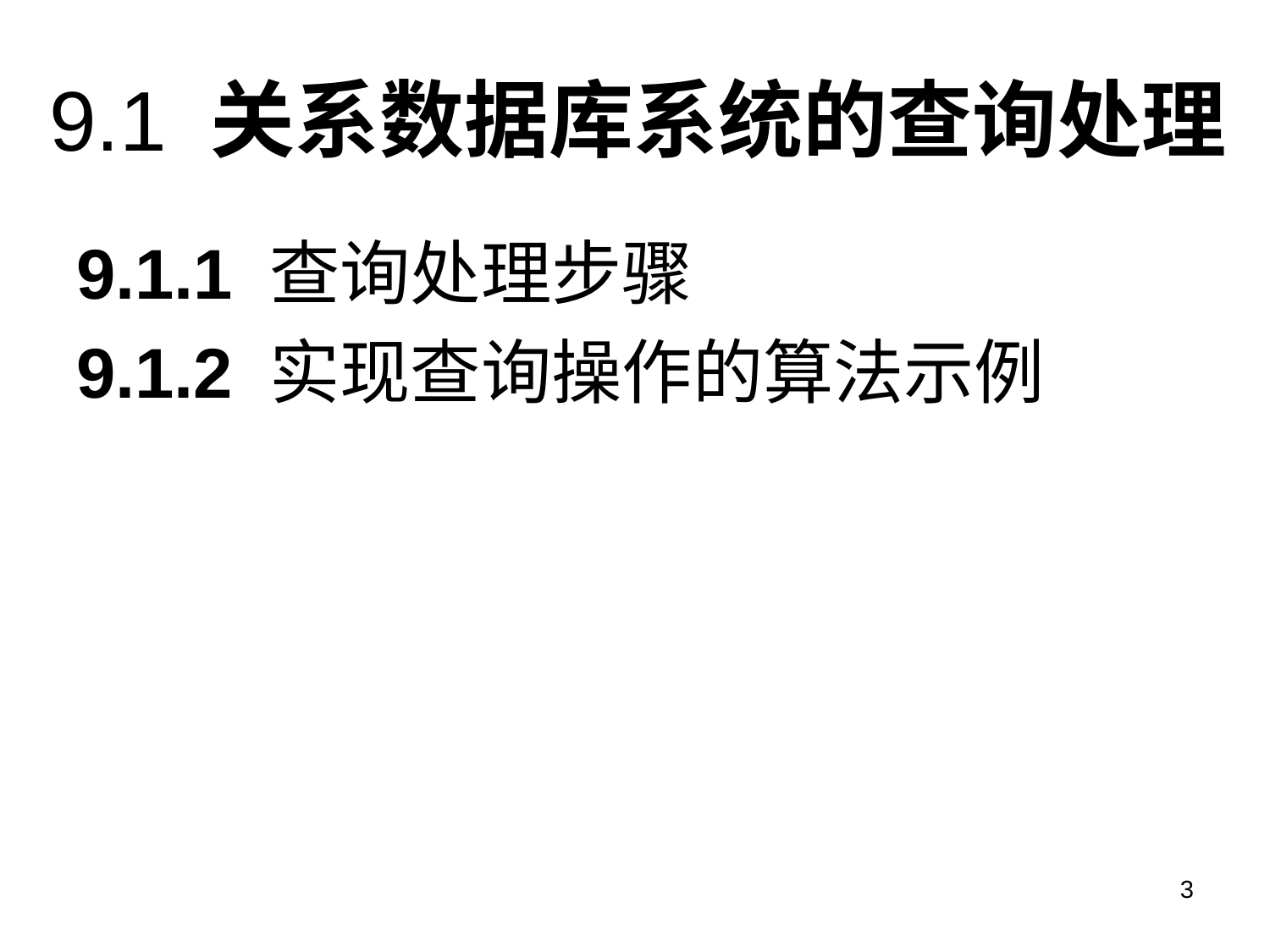

# 9.1 关系数据库系统的查询处理
9.1.1 查询处理步骤
9.1.2 实现查询操作的算法示例

3